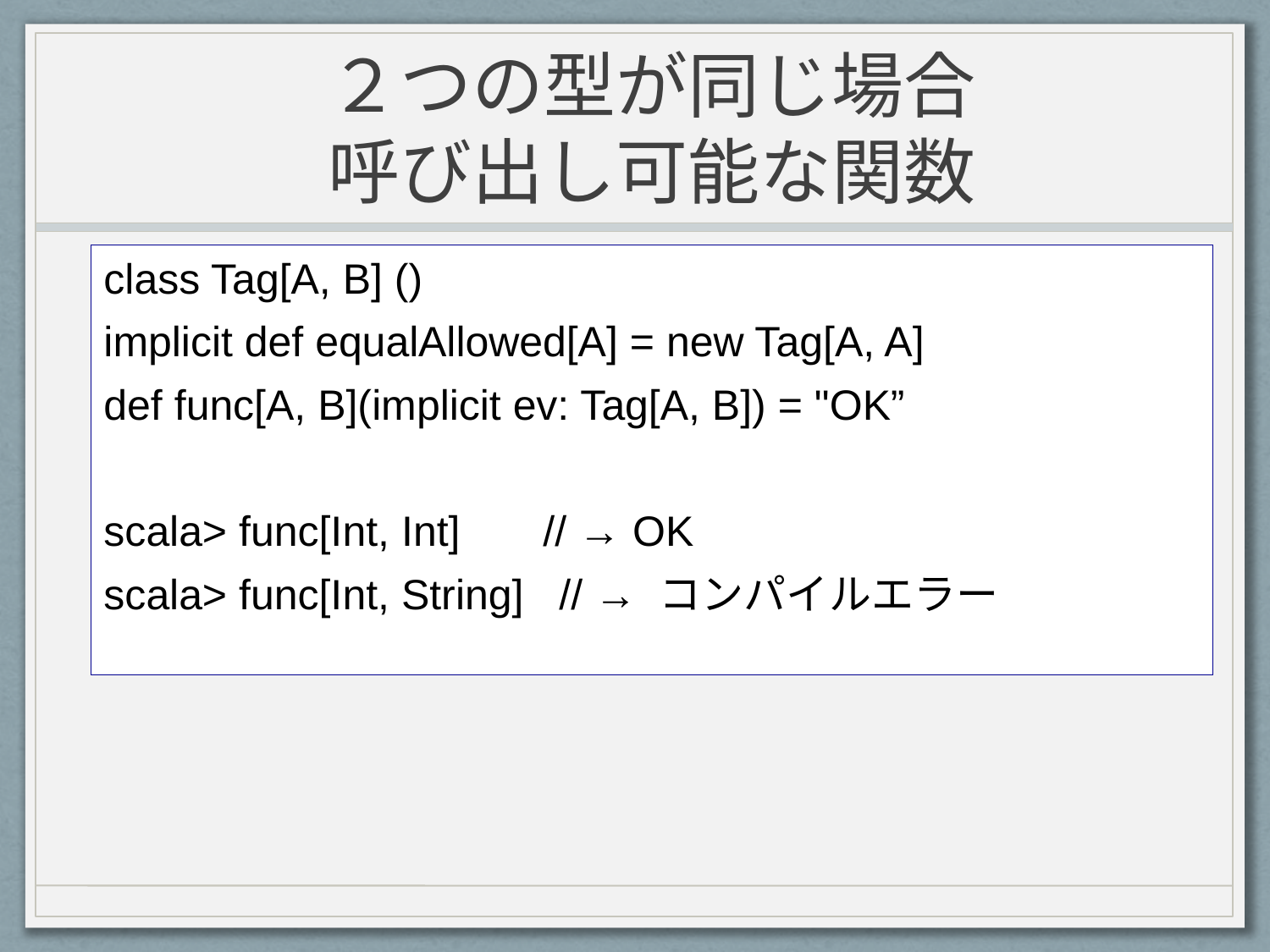

# ２つの型が同じ場合 呼び出し可能な関数
class Tag[A, B] ()
implicit def equalAllowed[A] = new Tag[A, A]
def func[A, B](implicit ev: Tag[A, B]) = "OK”

scala> func[Int, Int]       // → OK
scala> func[Int, String]   // → コンパイルエラー